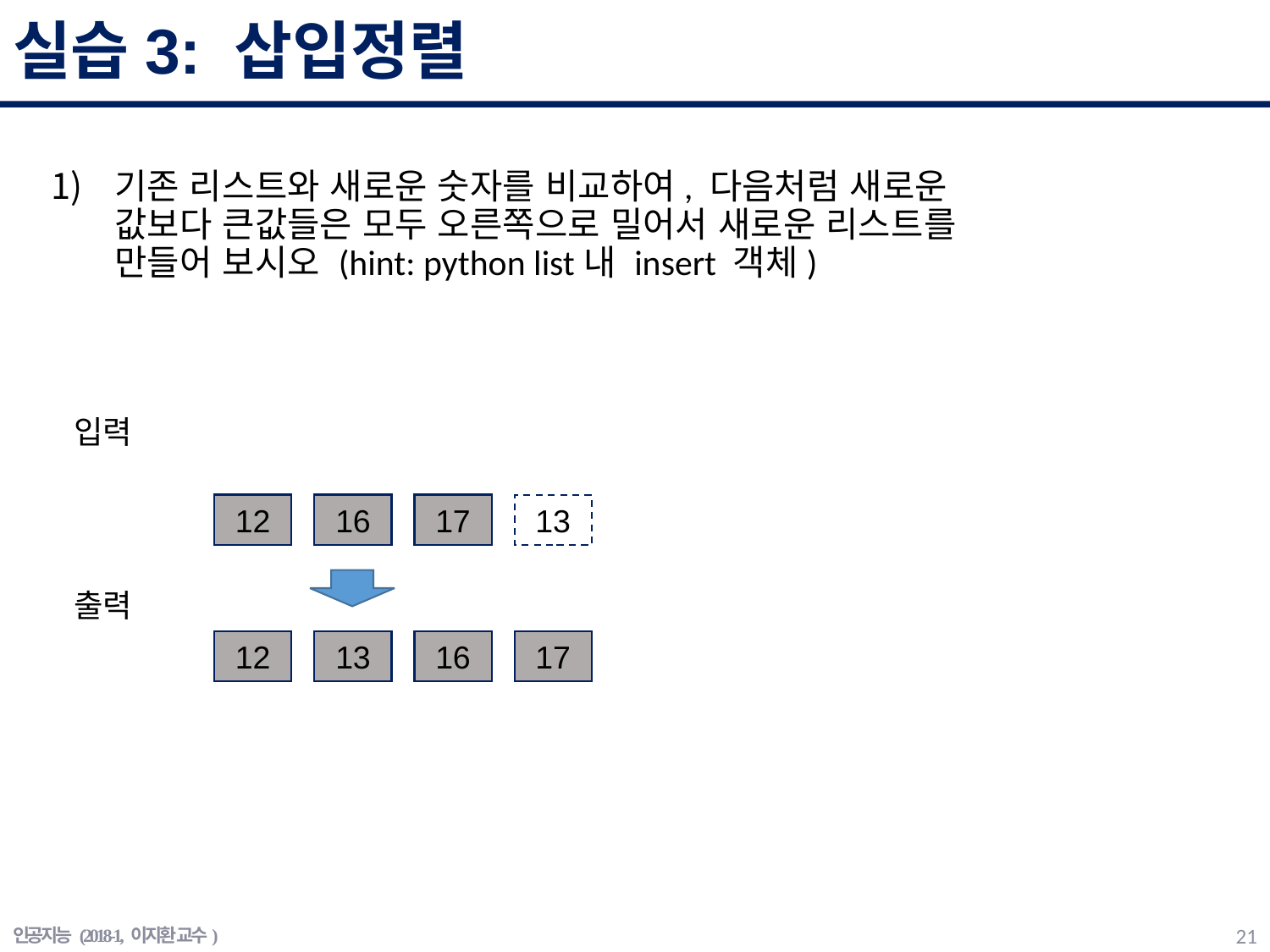

# 실습3: 삽입정렬
기존 리스트와 새로운 숫자를 비교하여, 다음처럼 새로운 값보다 큰값들은 모두 오른쪽으로 밀어서 새로운 리스트를 만들어 보시오 (hint: python list내 insert 객체)

입력
12
16
17
13

출력
12
13
16
17
인공지능 (2018-1, 이지환 교수)
21